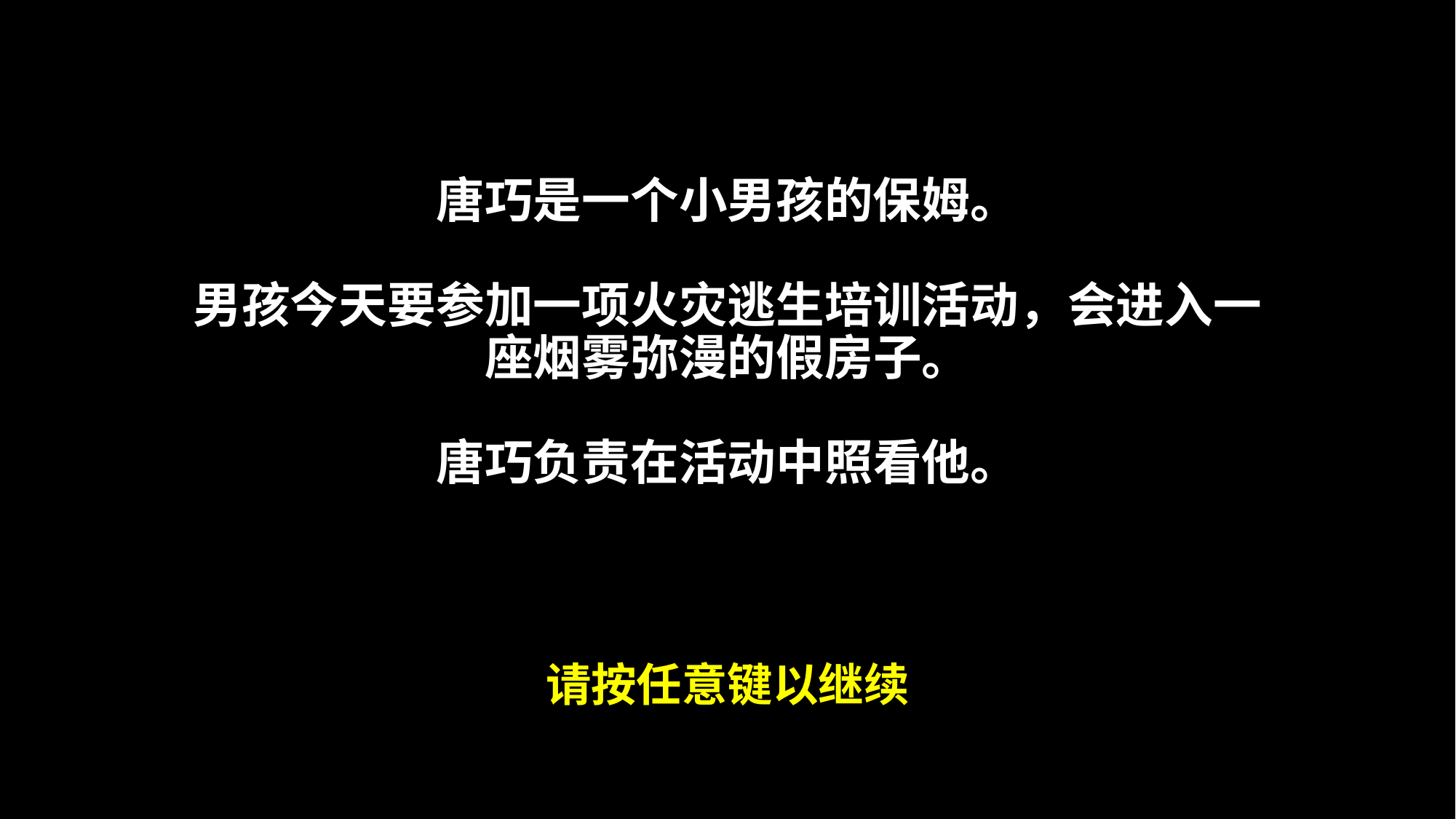

# 唐巧是一个小男孩的保姆。 男孩今天要参加一项火灾逃生培训活动，会进入一座烟雾弥漫的假房子。 唐巧负责在活动中照看他。
请按任意键以继续